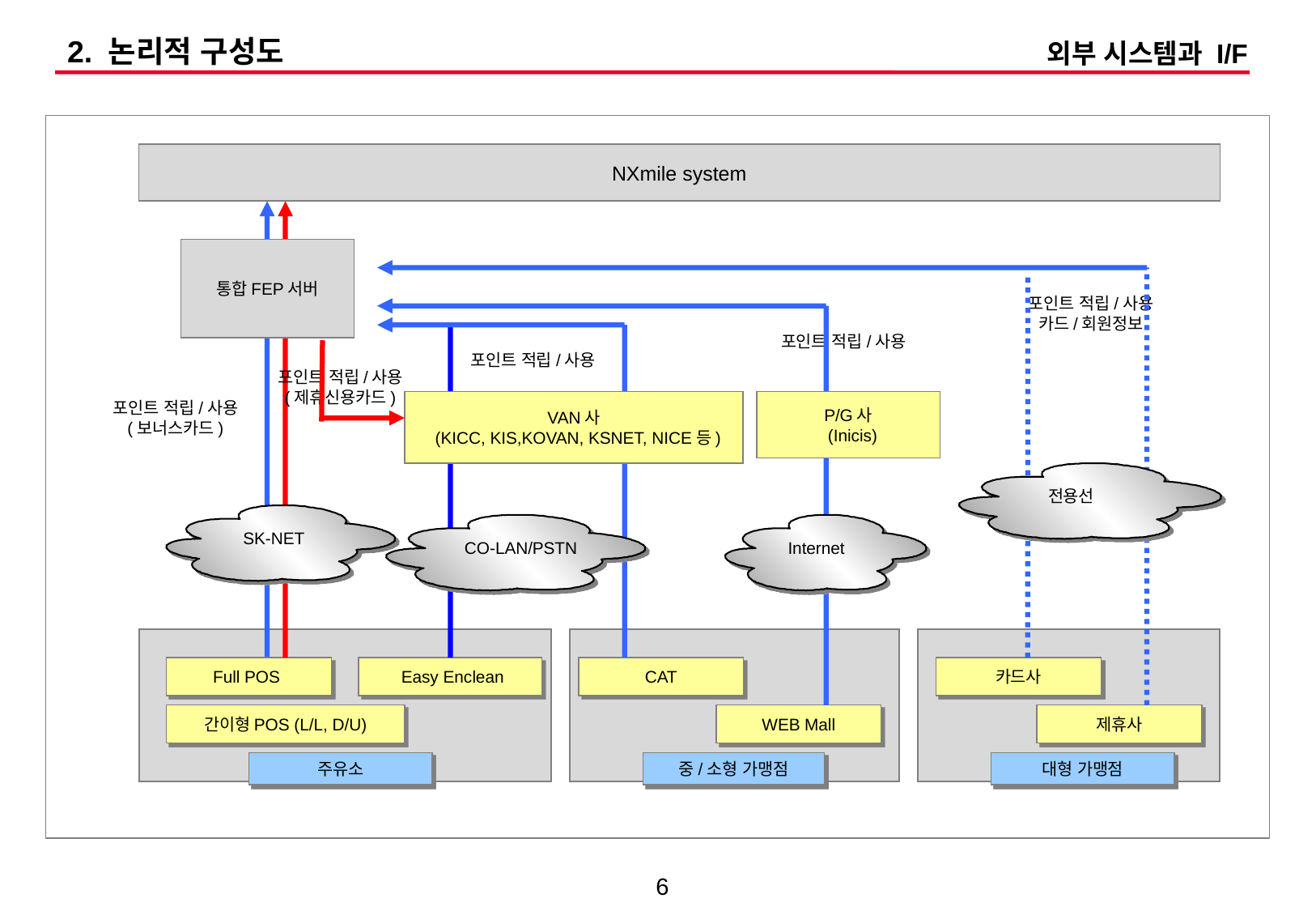

# 2. 논리적 구성도
외부 시스템과 I/F

NXmile system

통합FEP서버

포인트 적립/사용
카드/회원정보

포인트 적립/사용

포인트 적립/사용
포인트 적립/사용
(제휴신용카드)
포인트 적립/사용
(보너스카드)
VAN사
 (KICC, KIS,KOVAN, KSNET, NICE등)
P/G사
 (Inicis)

  전용선

  SK-NET

CO-LAN/PSTN

Internet

Full POS
 Easy Enclean
CAT
카드사
간이형POS (L/L, D/U)
WEB Mall
제휴사
주유소
중/소형 가맹점
대형 가맹점